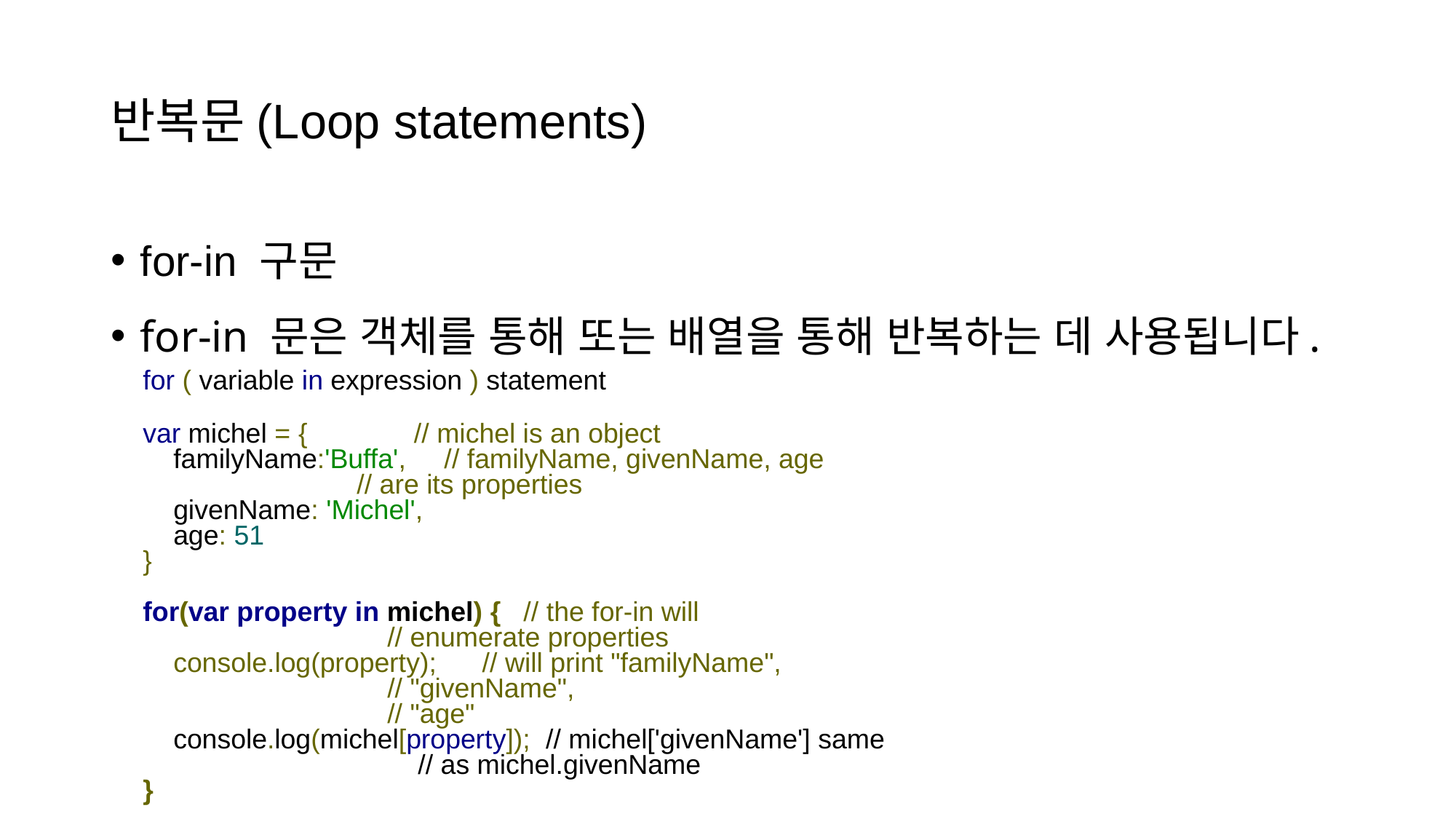

# 반복문(Loop statements)
for-in 구문
for-in 문은 객체를 통해 또는 배열을 통해 반복하는 데 사용됩니다.
for ( variable in expression ) statement
var michel = {              // michel is an object
    familyName:'Buffa',     // familyName, givenName, age
                            // are its properties
    givenName: 'Michel',
    age: 51
}

for(var property in michel) {   // the for-in will
                                // enumerate properties
    console.log(property);      // will print "familyName",
                                // "givenName",
                                // "age"
    console.log(michel[property]);  // michel['givenName'] same
                                    // as michel.givenName
}